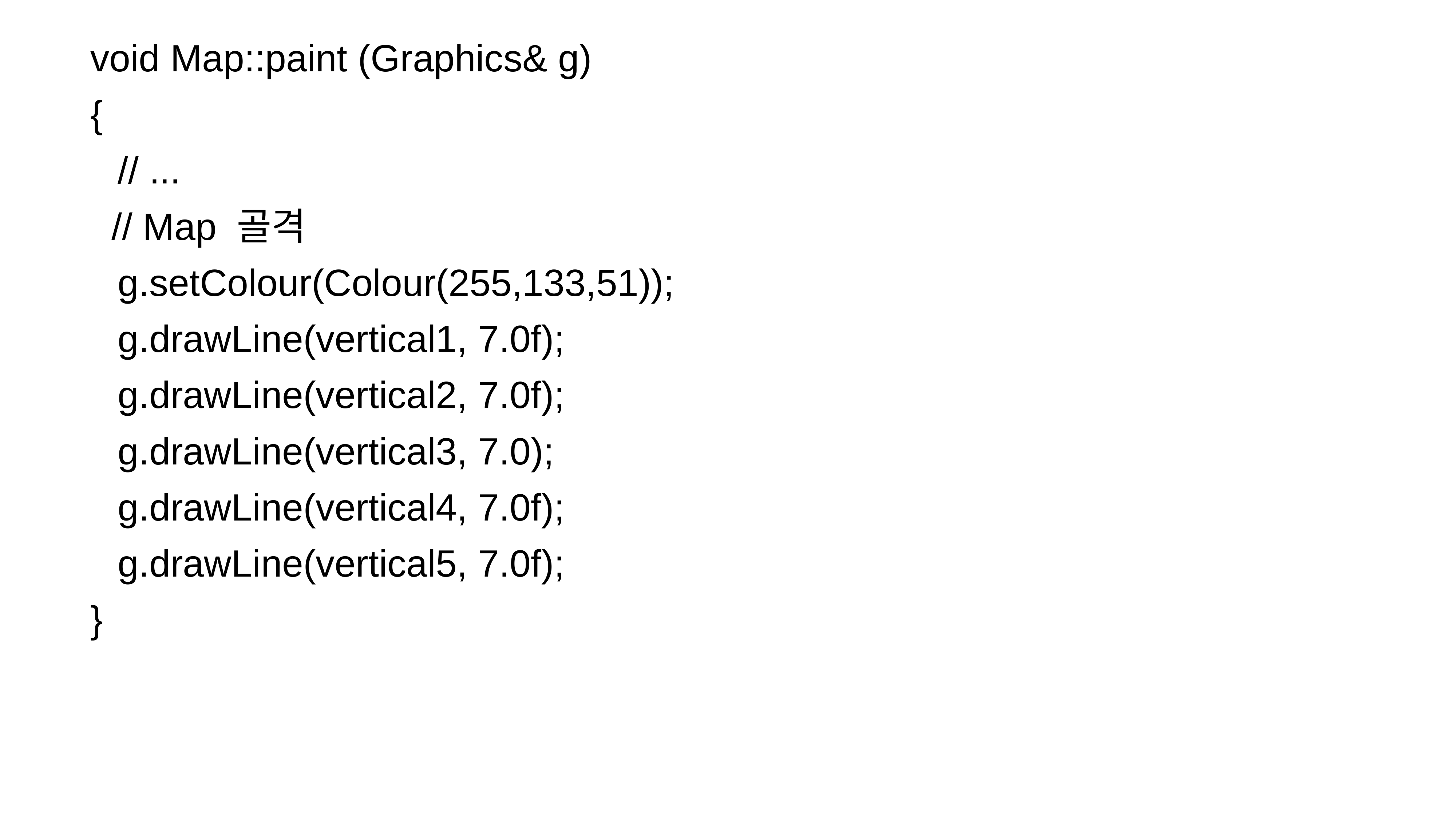

void Map::paint (Graphics& g)
{
	// ...
  // Map 골격
	g.setColour(Colour(255,133,51));
	g.drawLine(vertical1, 7.0f);
	g.drawLine(vertical2, 7.0f);
	g.drawLine(vertical3, 7.0);
	g.drawLine(vertical4, 7.0f);
	g.drawLine(vertical5, 7.0f);
}